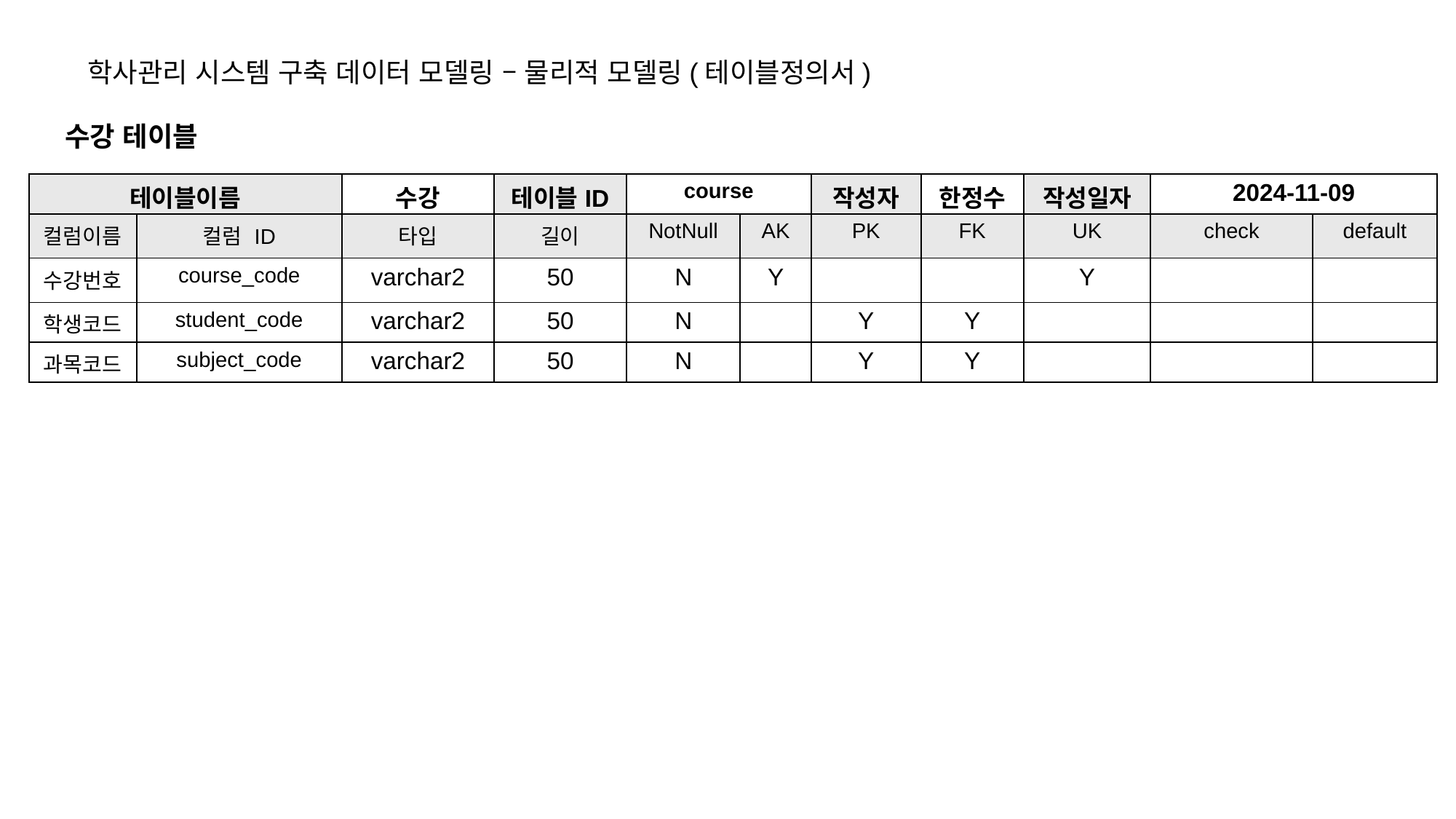

학사관리 시스템 구축 데이터 모델링 – 물리적 모델링(테이블정의서)
수강 테이블
| 테이블이름 |  | 수강 | 테이블ID | course |  | 작성자 | 한정수 | 작성일자 | 2024-11-09 |  |
| --- | --- | --- | --- | --- | --- | --- | --- | --- | --- | --- |
| 컬럼이름 | 컬럼 ID | 타입 | 길이 | NotNull | AK | PK | FK | UK | check | default |
| 수강번호 | course\_code | varchar2 | 50 | N | Y |  |  | Y |  |  |
| 학생코드 | student\_code | varchar2 | 50 | N |  | Y | Y |  |  |  |
| 과목코드 | subject\_code | varchar2 | 50 | N |  | Y | Y |  |  |  |